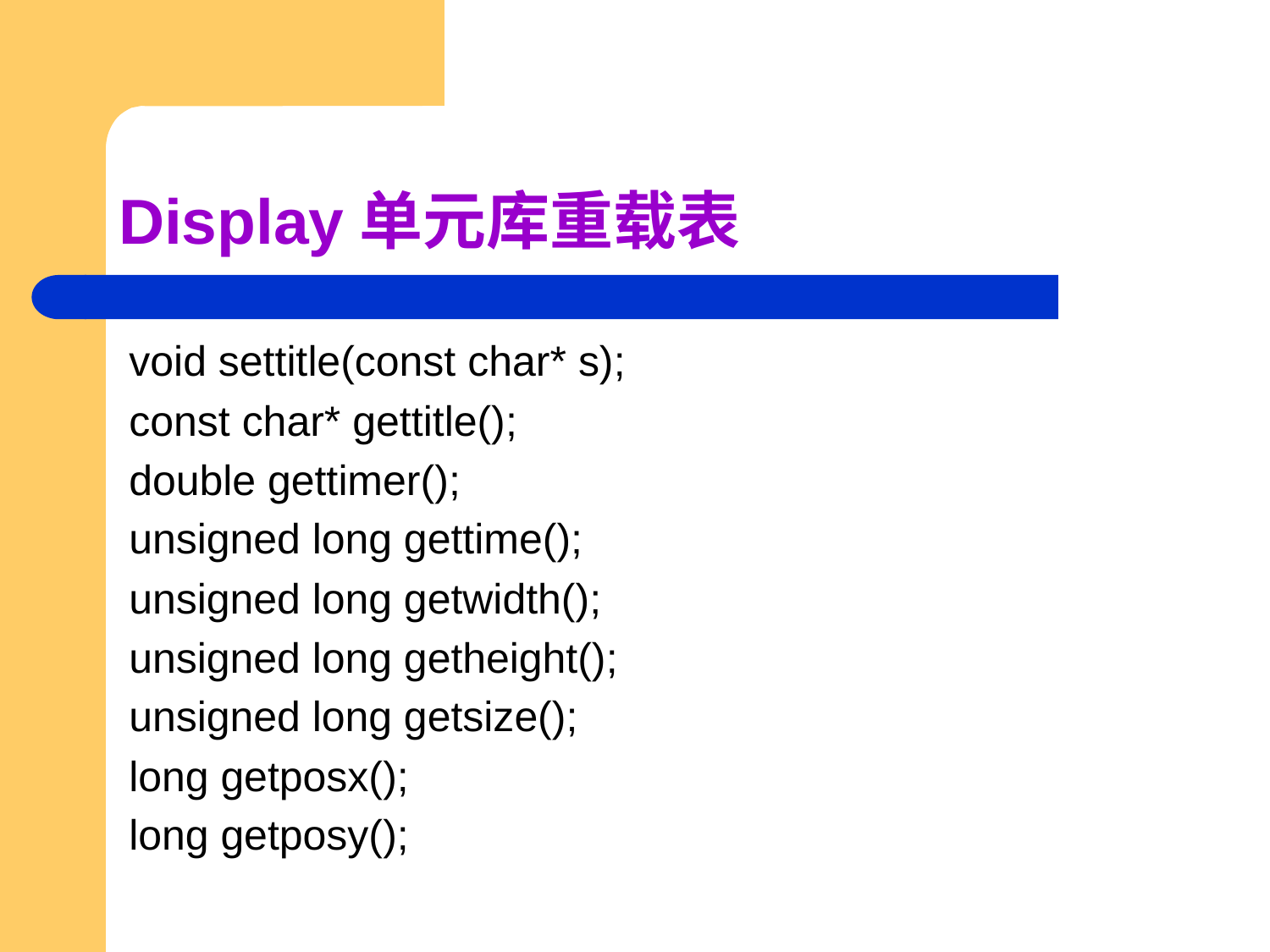

# Display单元库重载表
void settitle(const char* s);
const char* gettitle();
double gettimer();
unsigned long gettime();
unsigned long getwidth();
unsigned long getheight();
unsigned long getsize();
long getposx();
long getposy();